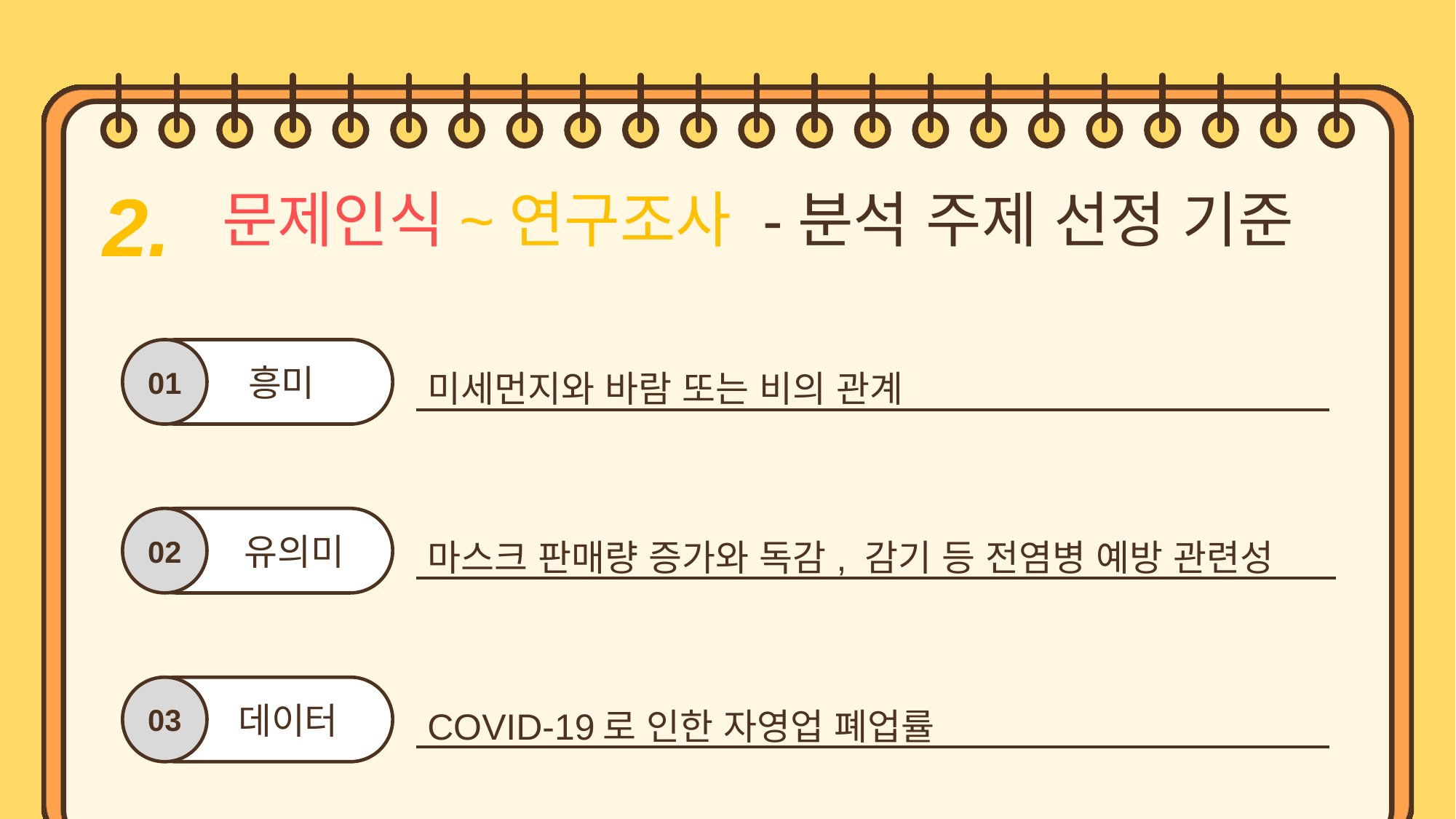

2.
문제인식~연구조사 -분석 주제 선정 기준
01
  흥미
| 미세먼지와 바람 또는 비의 관계 |
| --- |
02
  유의미
| 마스크 판매량 증가와 독감, 감기 등 전염병 예방 관련성 |
| --- |
03
 데이터
| COVID-19로 인한 자영업 폐업률 |
| --- |